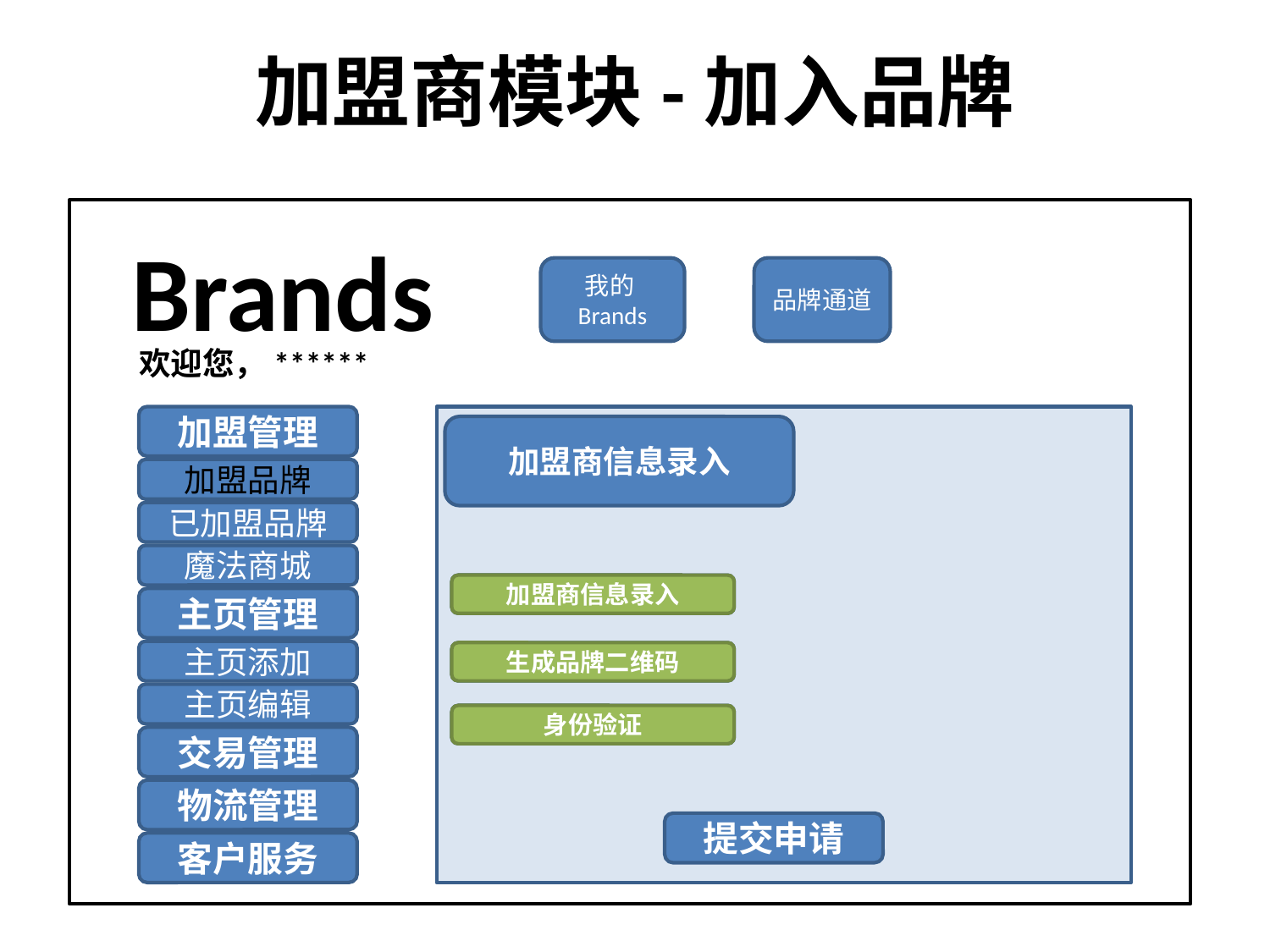

# 加盟商模块-加入品牌

Brands
我的Brands
品牌通道
欢迎您，******
加盟管理

加盟商信息录入
加盟品牌
已加盟品牌
魔法商城
品牌Logo上传
加盟商信息录入
主页管理
主页添加
生成品牌二维码
生成品牌二维码
主页编辑
身份验证
身份验证
交易管理
物流管理
提交申请
客户服务